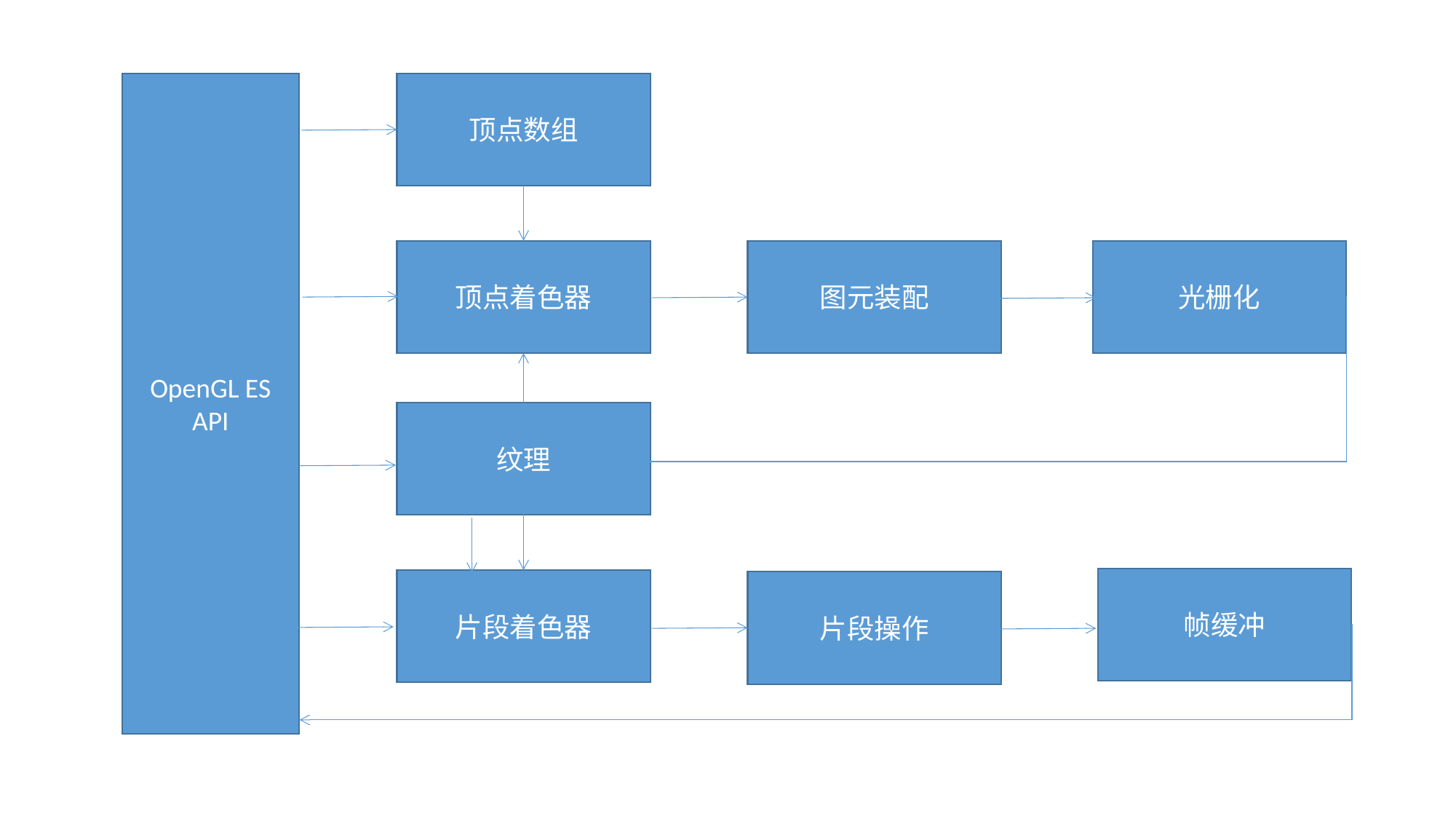

OpenGL ES
API
顶点数组
顶点着色器
图元装配
光栅化
纹理
帧缓冲
片段着色器
片段操作